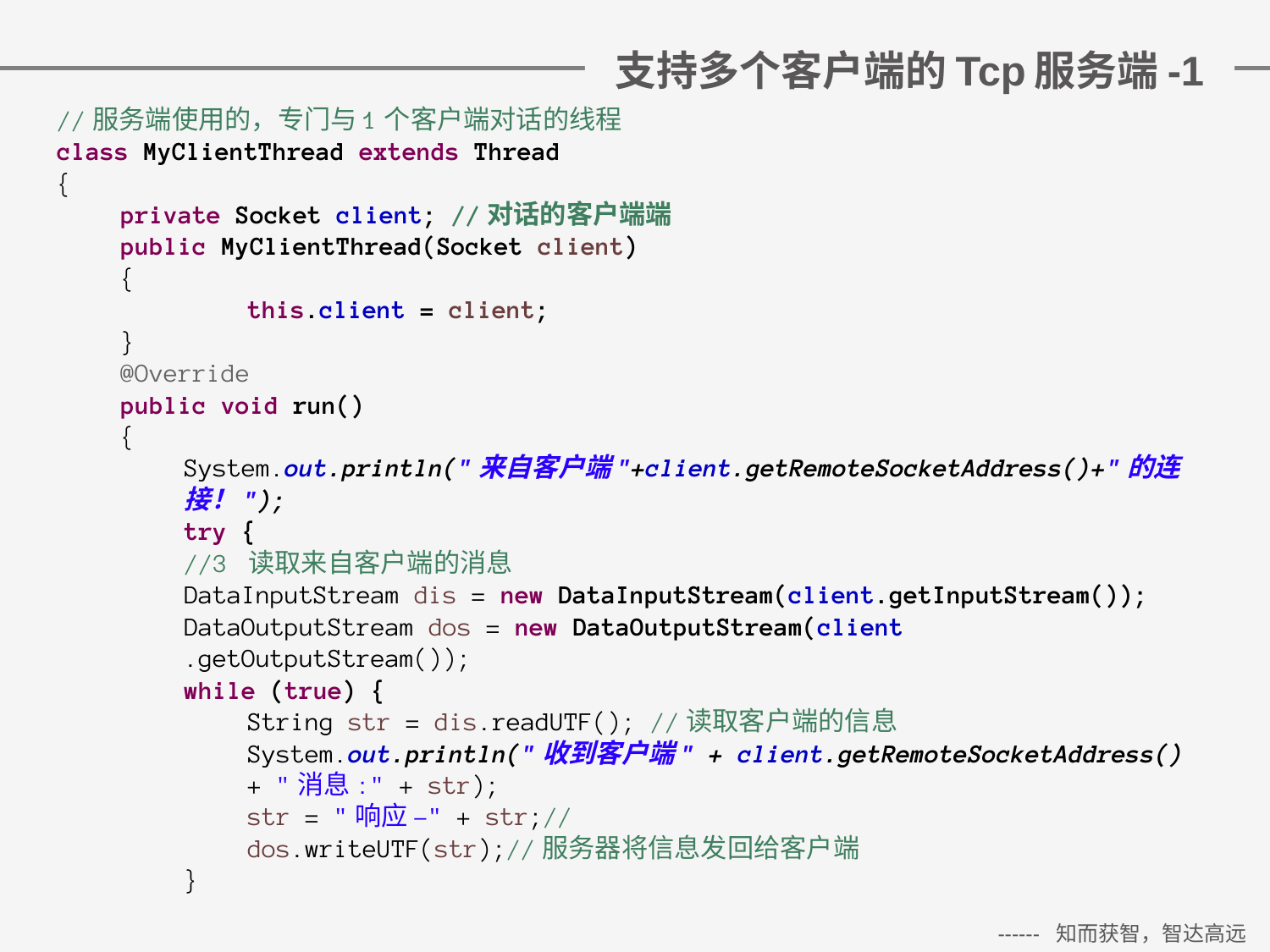

# 支持多个客户端的Tcp服务端-1
//服务端使用的，专门与1个客户端对话的线程
class MyClientThread extends Thread
{
private Socket client; //对话的客户端端
public MyClientThread(Socket client)
{
	this.client = client;
}
@Override
public void run()
{
System.out.println("来自客户端"+client.getRemoteSocketAddress()+"的连接！");
try {
//3 读取来自客户端的消息
DataInputStream dis = new DataInputStream(client.getInputStream());
DataOutputStream dos = new DataOutputStream(client
.getOutputStream());
while (true) {
String str = dis.readUTF(); //读取客户端的信息
System.out.println("收到客户端" + client.getRemoteSocketAddress()
+ "消息:" + str);
str = "响应-" + str;//
dos.writeUTF(str);//服务器将信息发回给客户端
}